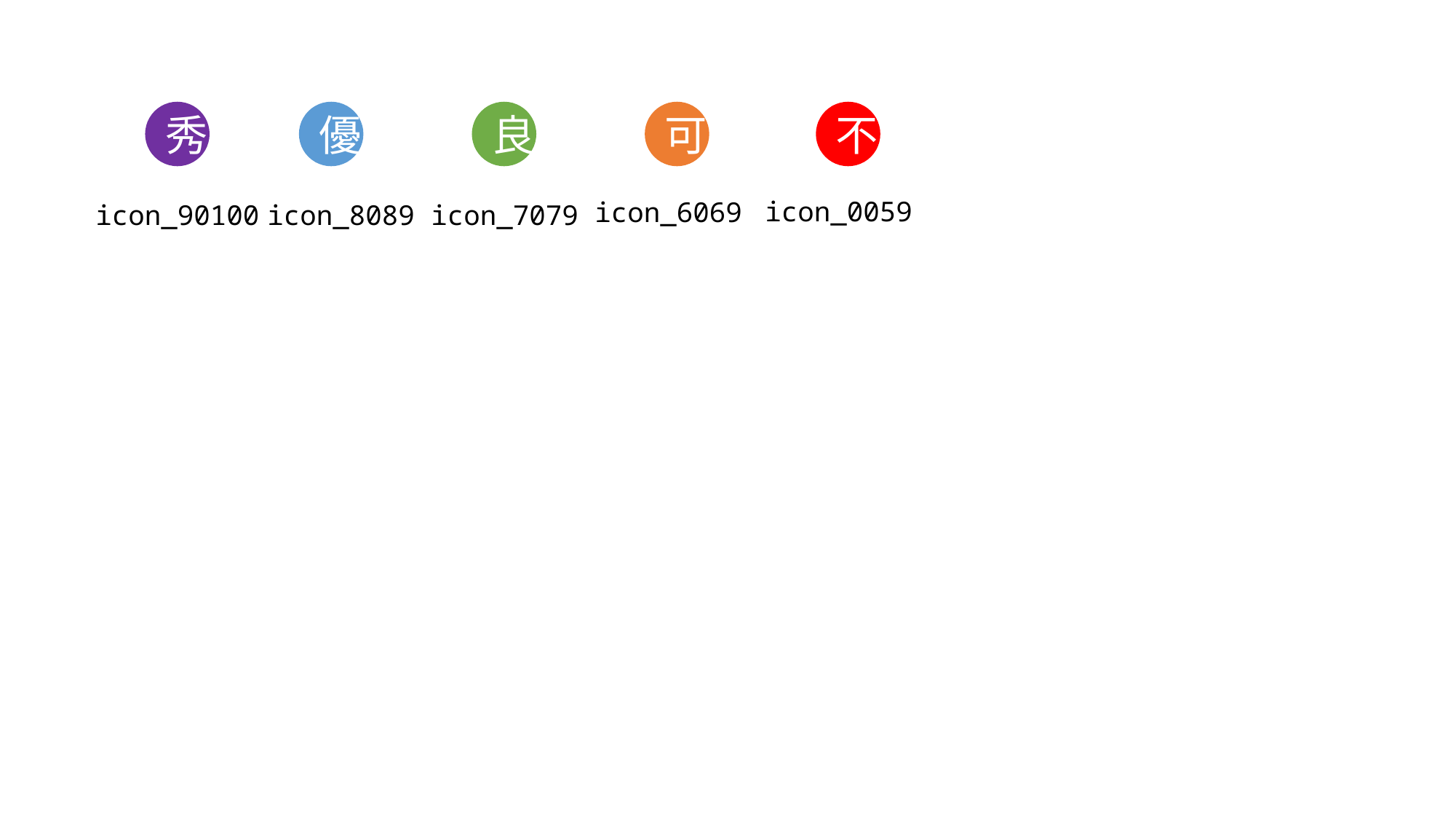

秀
優
良
可
不
icon_0059
icon_6069
icon_90100
icon_8089
icon_7079